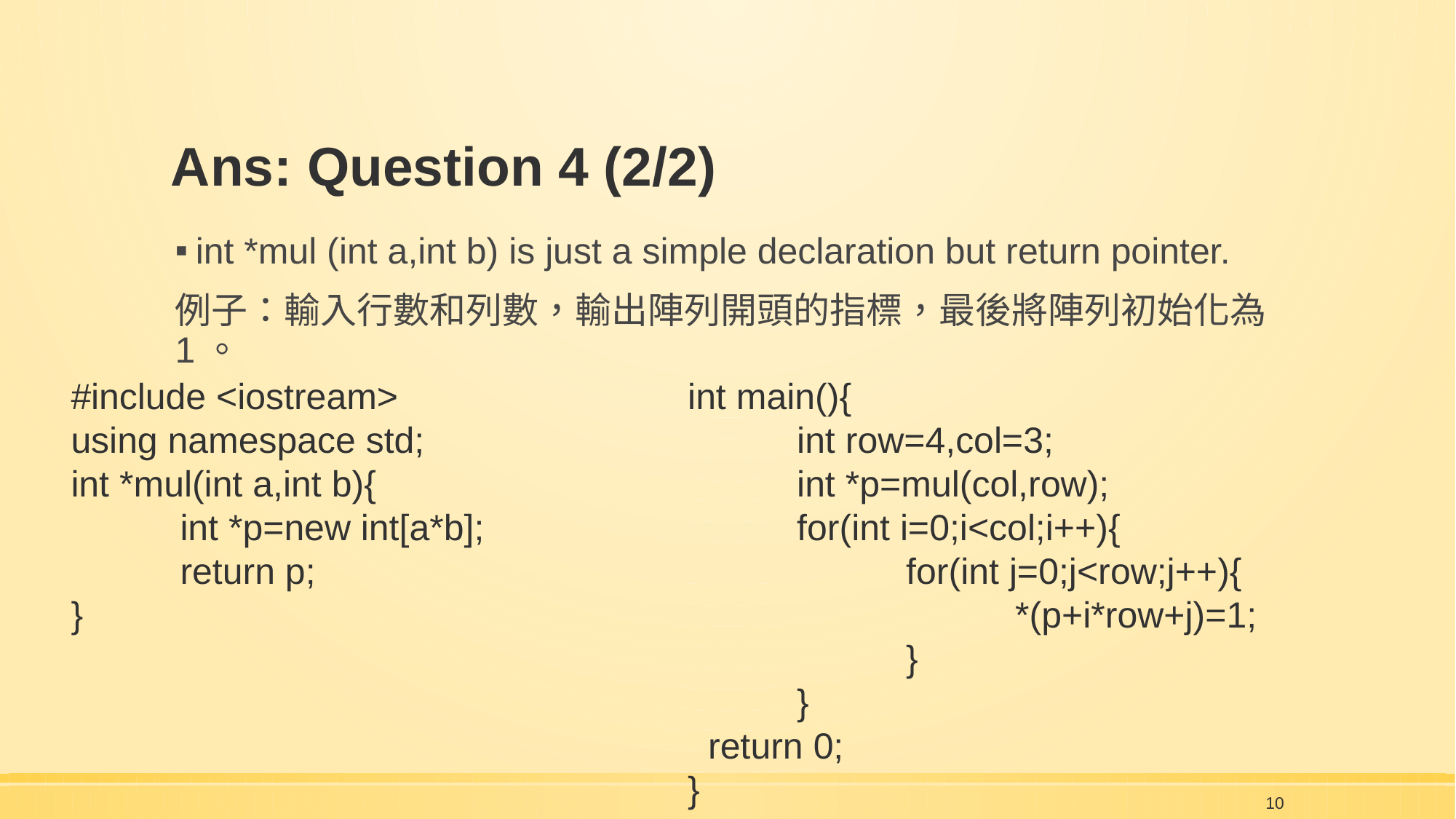

# Ans: Question 4 (2/2)
int *mul (int a,int b) is just a simple declaration but return pointer.
例子：輸入行數和列數，輸出陣列開頭的指標，最後將陣列初始化為1。
#include <iostream>
using namespace std;
int *mul(int a,int b){
	int *p=new int[a*b];
	return p;
}
int main(){
	int row=4,col=3;
	int *p=mul(col,row);
	for(int i=0;i<col;i++){
		for(int j=0;j<row;j++){
			*(p+i*row+j)=1;
		}
	}
  return 0;
}

10